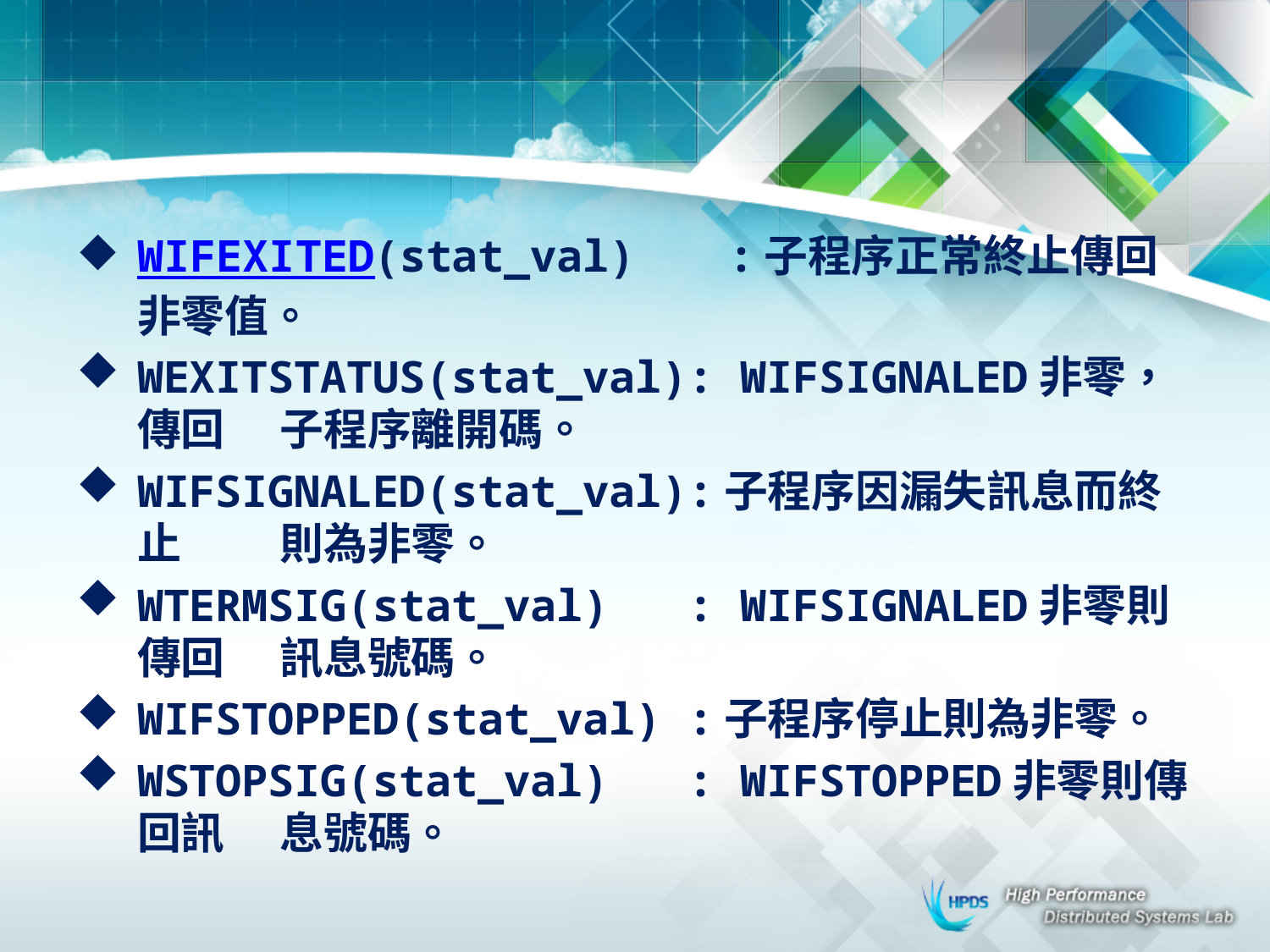

#
WIFEXITED(stat_val)	 :子程序正常終止傳回非零值。
WEXITSTATUS(stat_val): WIFSIGNALED非零，傳回				   子程序離開碼。
WIFSIGNALED(stat_val):子程序因漏失訊息而終止				   則為非零。
WTERMSIG(stat_val)   : WIFSIGNALED非零則傳回				   訊息號碼。
WIFSTOPPED(stat_val) :子程序停止則為非零。
WSTOPSIG(stat_val)   : WIFSTOPPED非零則傳回訊				   息號碼。